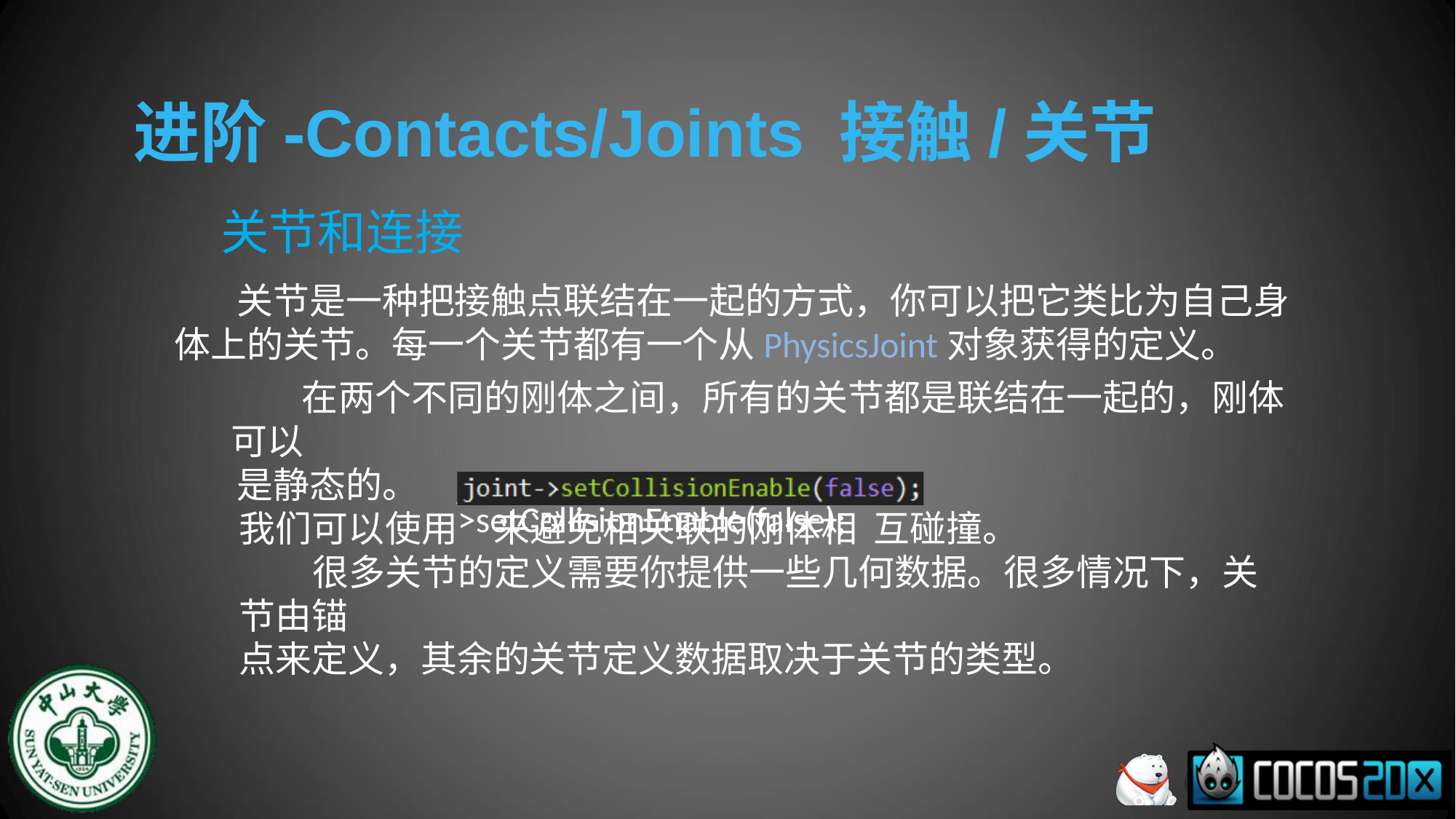

# 进阶-Contacts/Joints 接触/关节
关节和连接
关节是一种把接触点联结在一起的方式，你可以把它类比为自己身  体上的关节。每一个关节都有一个从PhysicsJoint对象获得的定义。
在两个不同的刚体之间，所有的关节都是联结在一起的，刚体可以
是静态的。
我们可以使用	来避免相关联的刚体相  互碰撞。
很多关节的定义需要你提供一些几何数据。很多情况下，关节由锚
点来定义，其余的关节定义数据取决于关节的类型。
joint->setCollisionEnable(false);